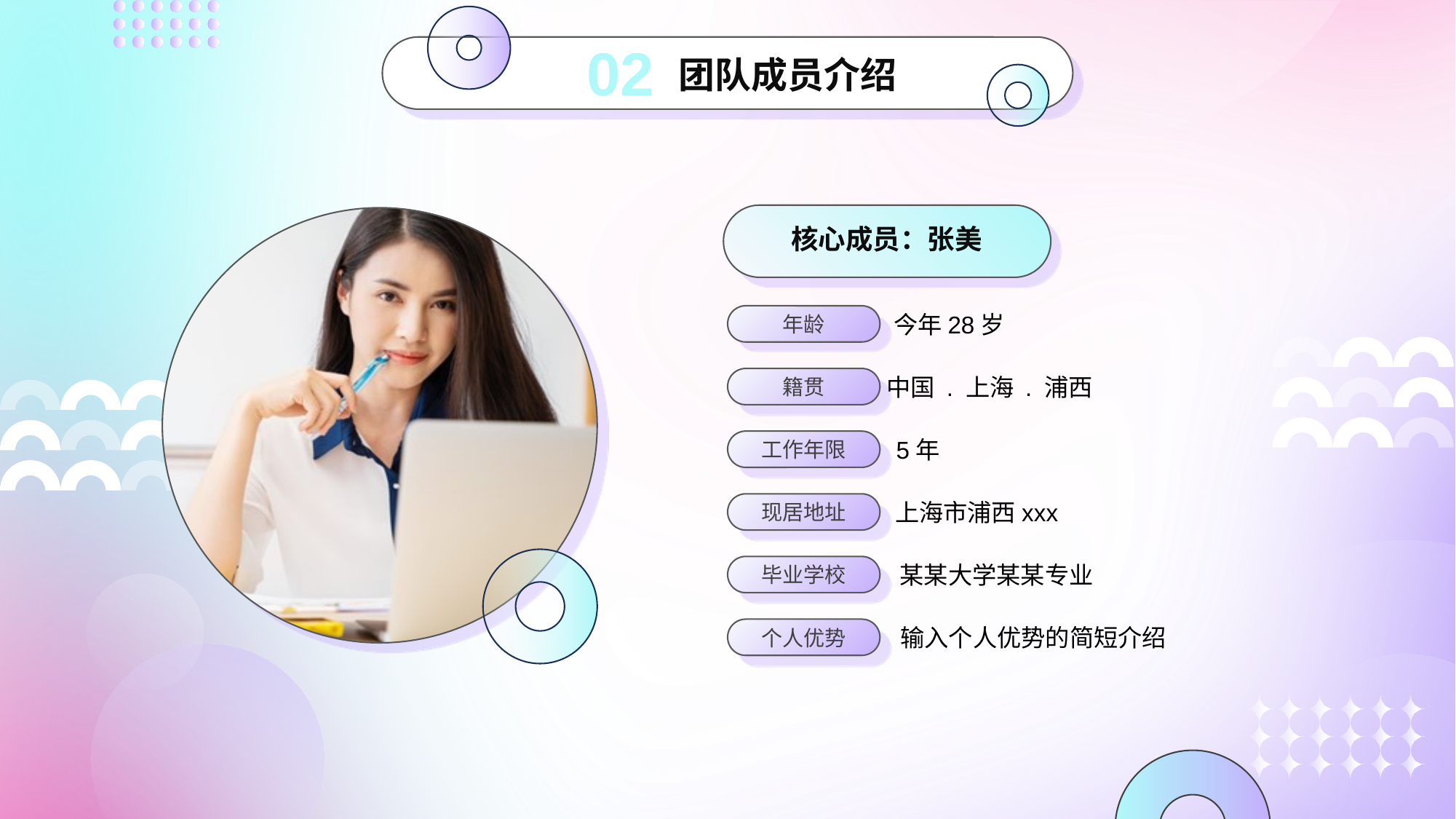

02
团队成员介绍

核心成员：张美
今年28岁
年龄
中国 . 上海 . 浦西
籍贯
5年
工作年限
上海市浦西xxx
现居地址

某某大学某某专业
毕业学校
输入个人优势的简短介绍
个人优势